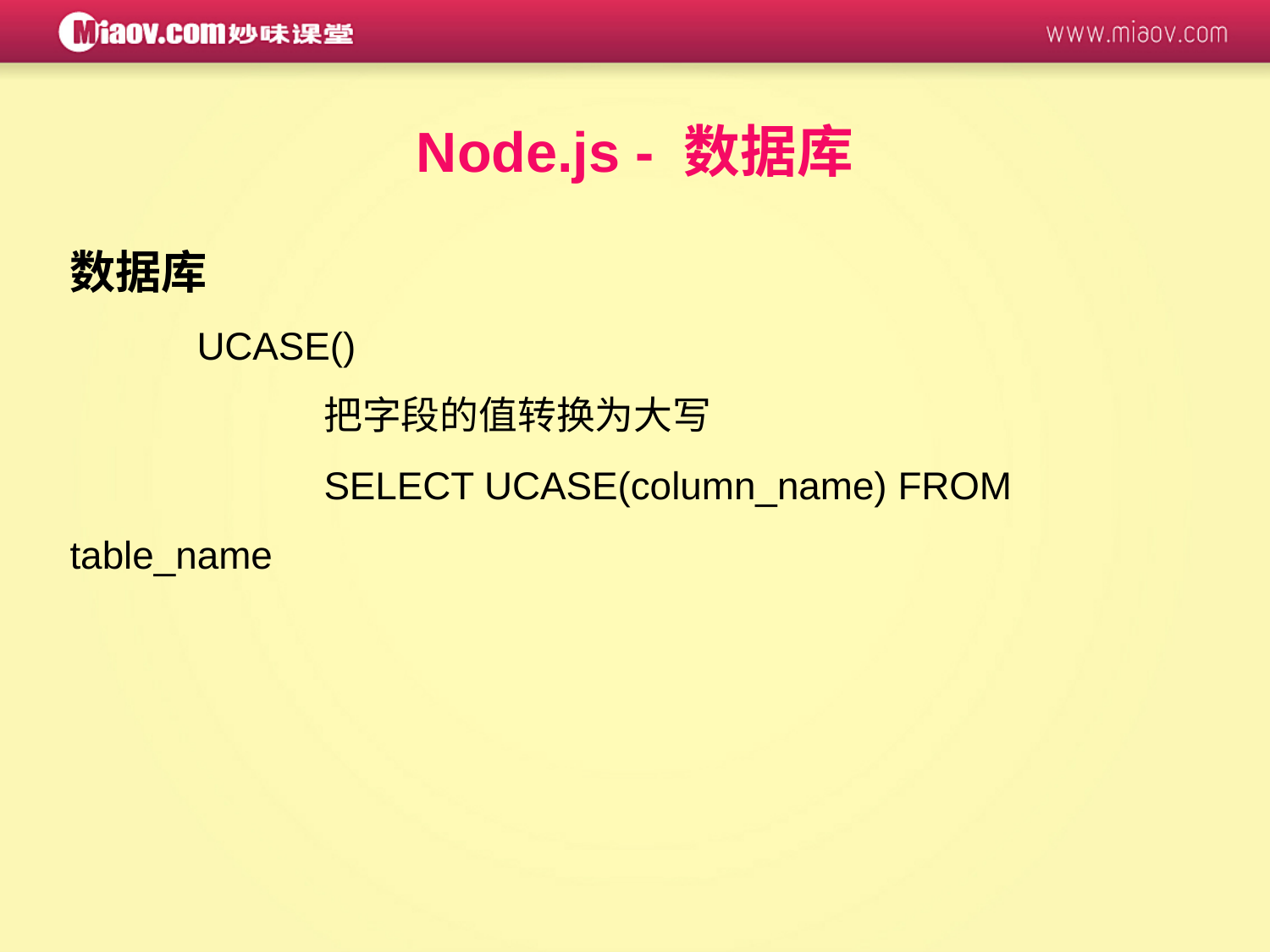

Node.js - 数据库
数据库
	UCASE()
		把字段的值转换为大写
		SELECT UCASE(column_name) FROM table_name